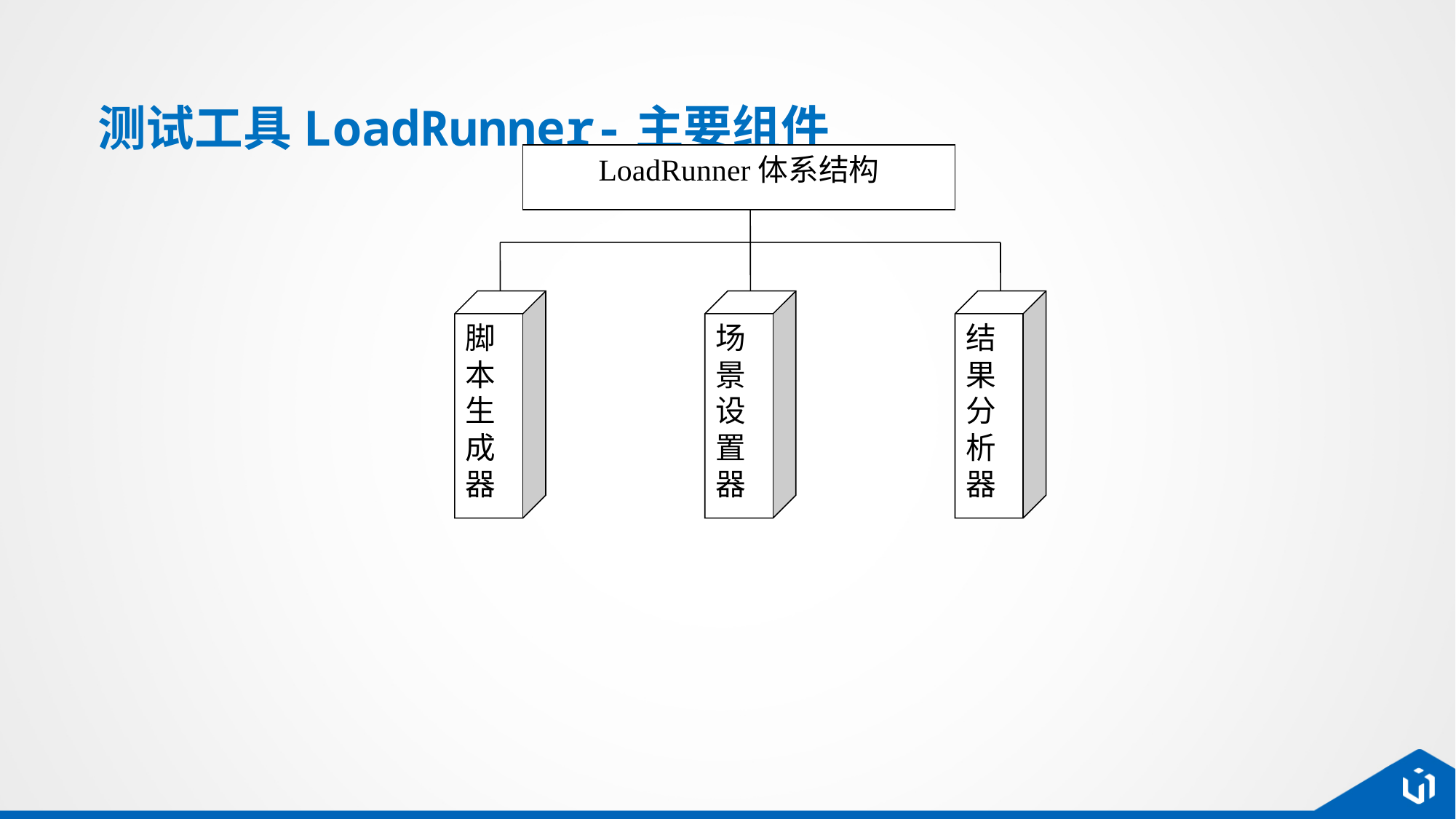

6
# 测试工具LoadRunner-主要组件
LoadRunner体系结构

脚本生成器
场景设置器
结果分析器